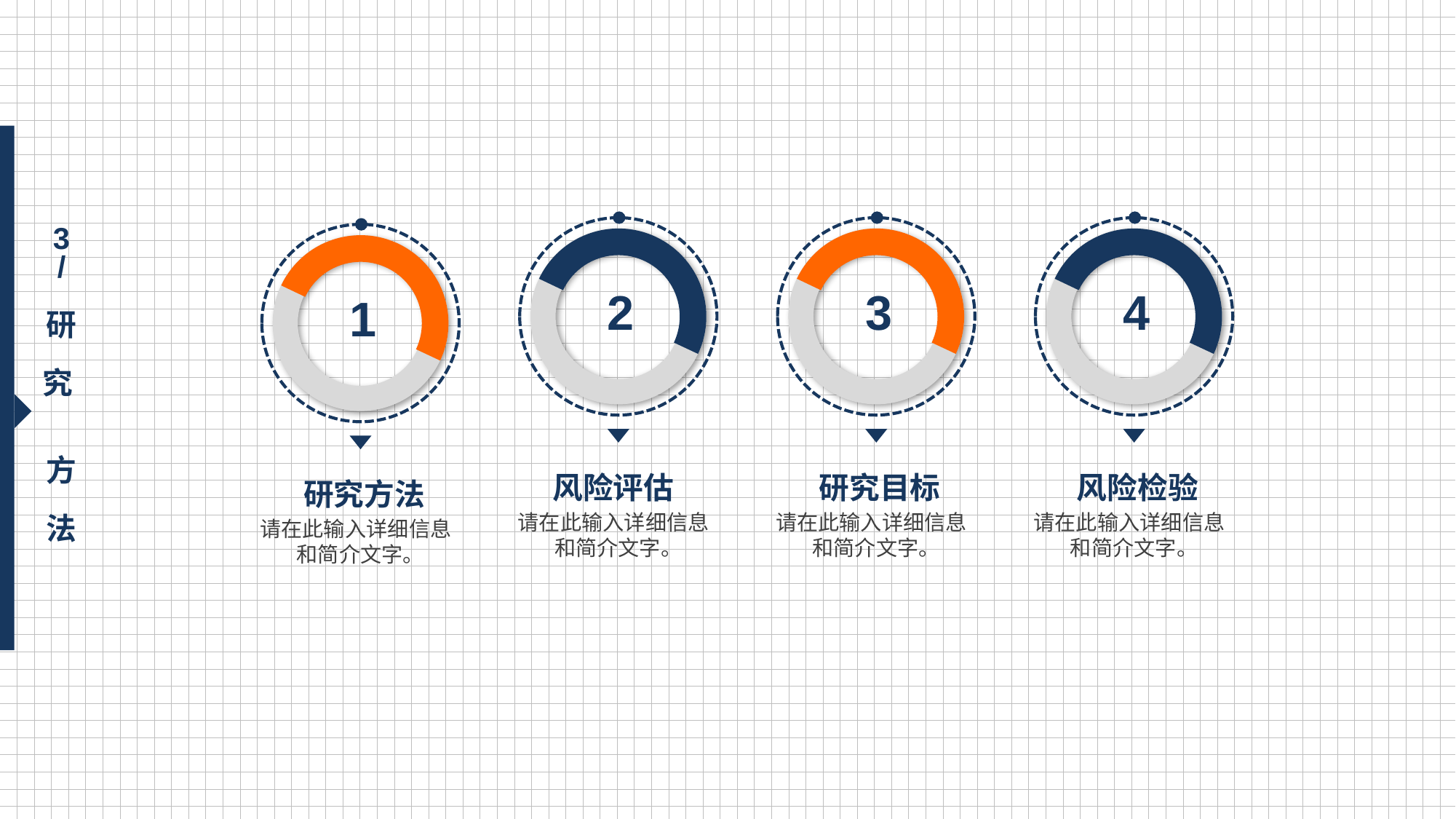

3
/

研

究

方

法

 2
 3
 4
 1

风险评估
研究目标
风险检验
研究方法
请在此输入详细信息   和简介文字。
请在此输入详细信息   和简介文字。
请在此输入详细信息   和简介文字。
请在此输入详细信息   和简介文字。